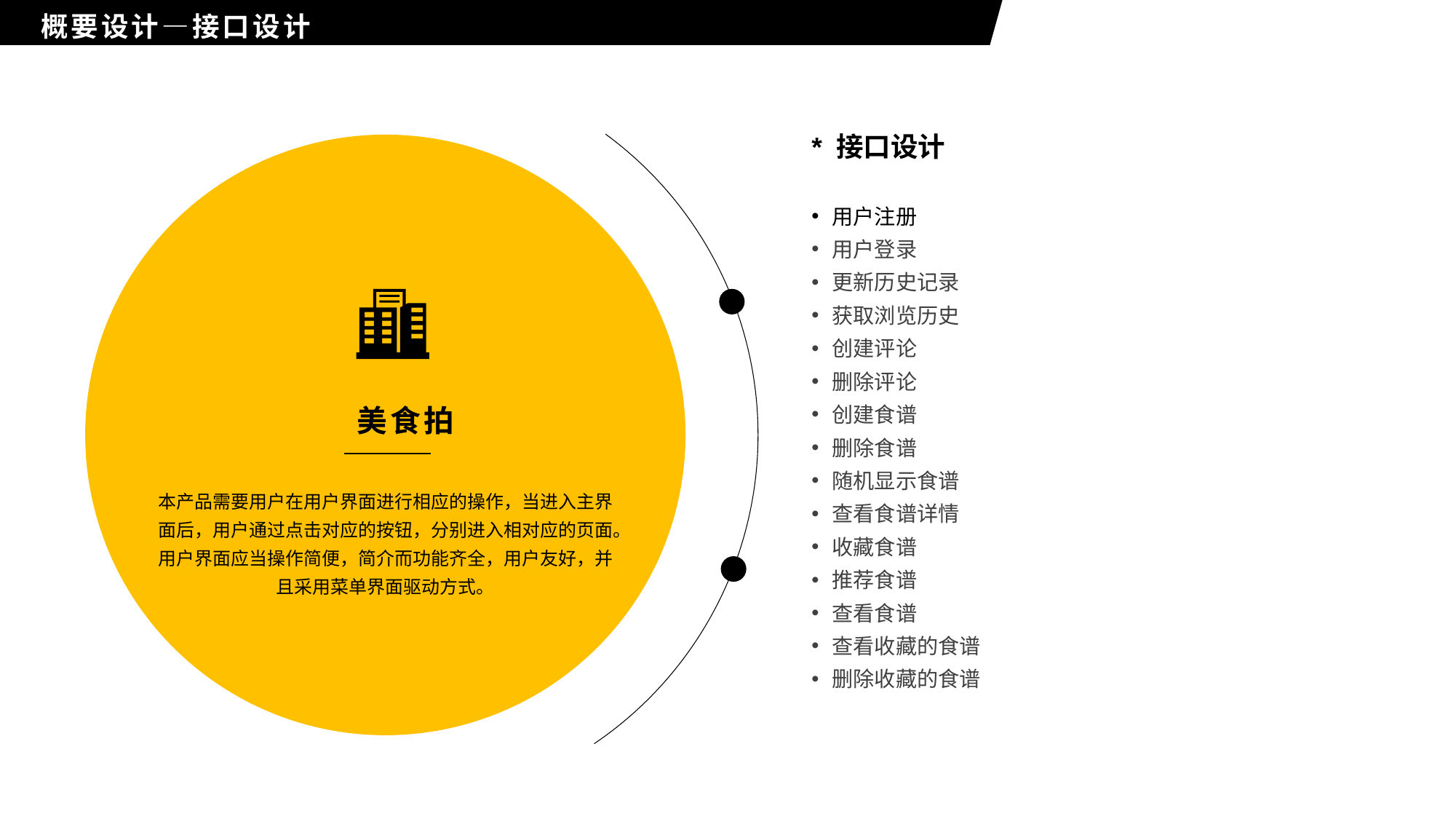

概要设计—接口设计

* 接口设计

用户注册
用户登录
更新历史记录
获取浏览历史
创建评论
删除评论
创建食谱
删除食谱
随机显示食谱
查看食谱详情
收藏食谱
推荐食谱
查看食谱
查看收藏的食谱
删除收藏的食谱

美食拍
本产品需要用户在用户界面进行相应的操作，当进入主界面后，用户通过点击对应的按钮，分别进入相对应的页面。用户界面应当操作简便，简介而功能齐全，用户友好，并且采用菜单界面驱动方式。